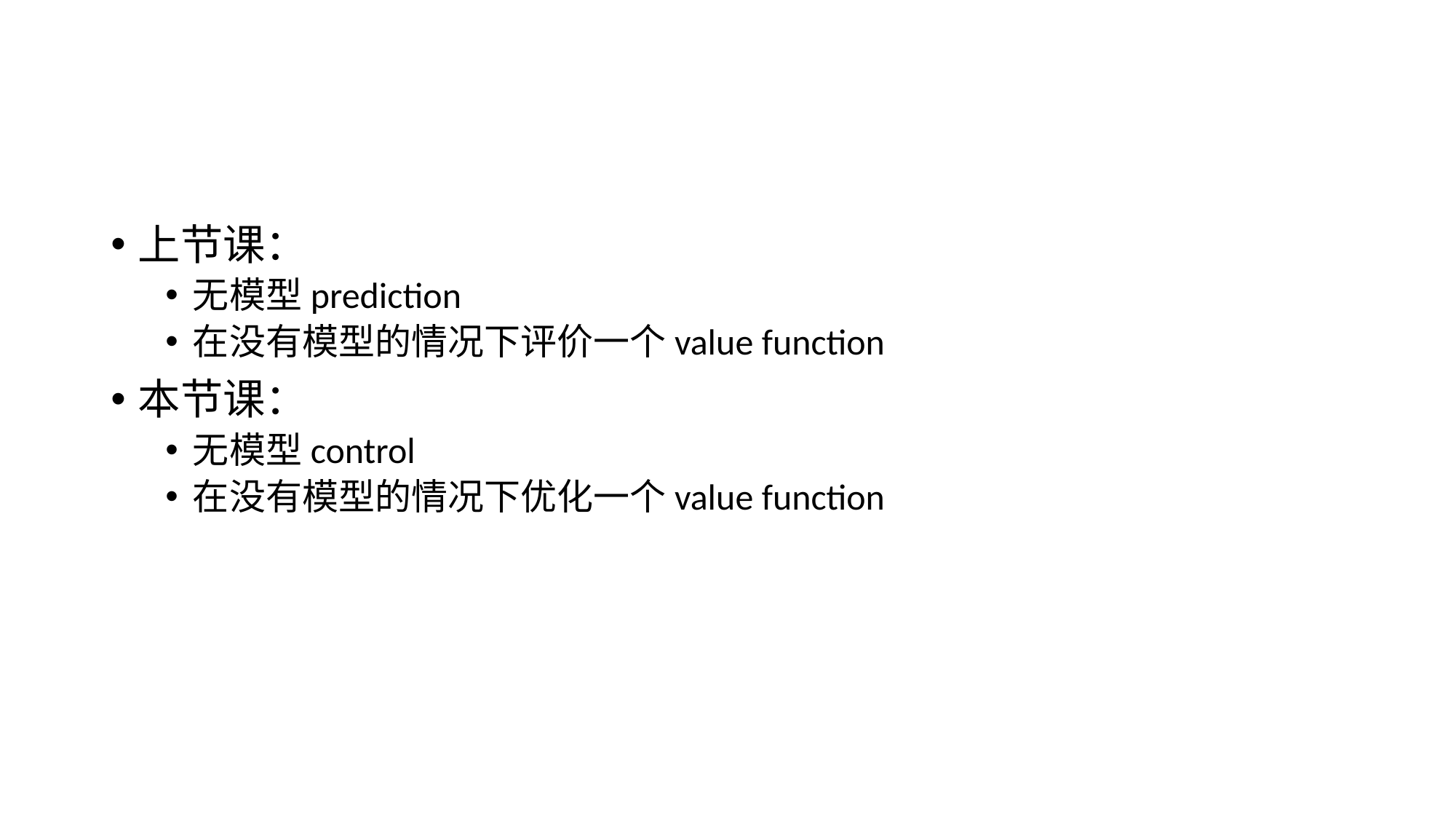

#
上节课：
无模型prediction
在没有模型的情况下评价一个value function
本节课：
无模型control
在没有模型的情况下优化一个value function